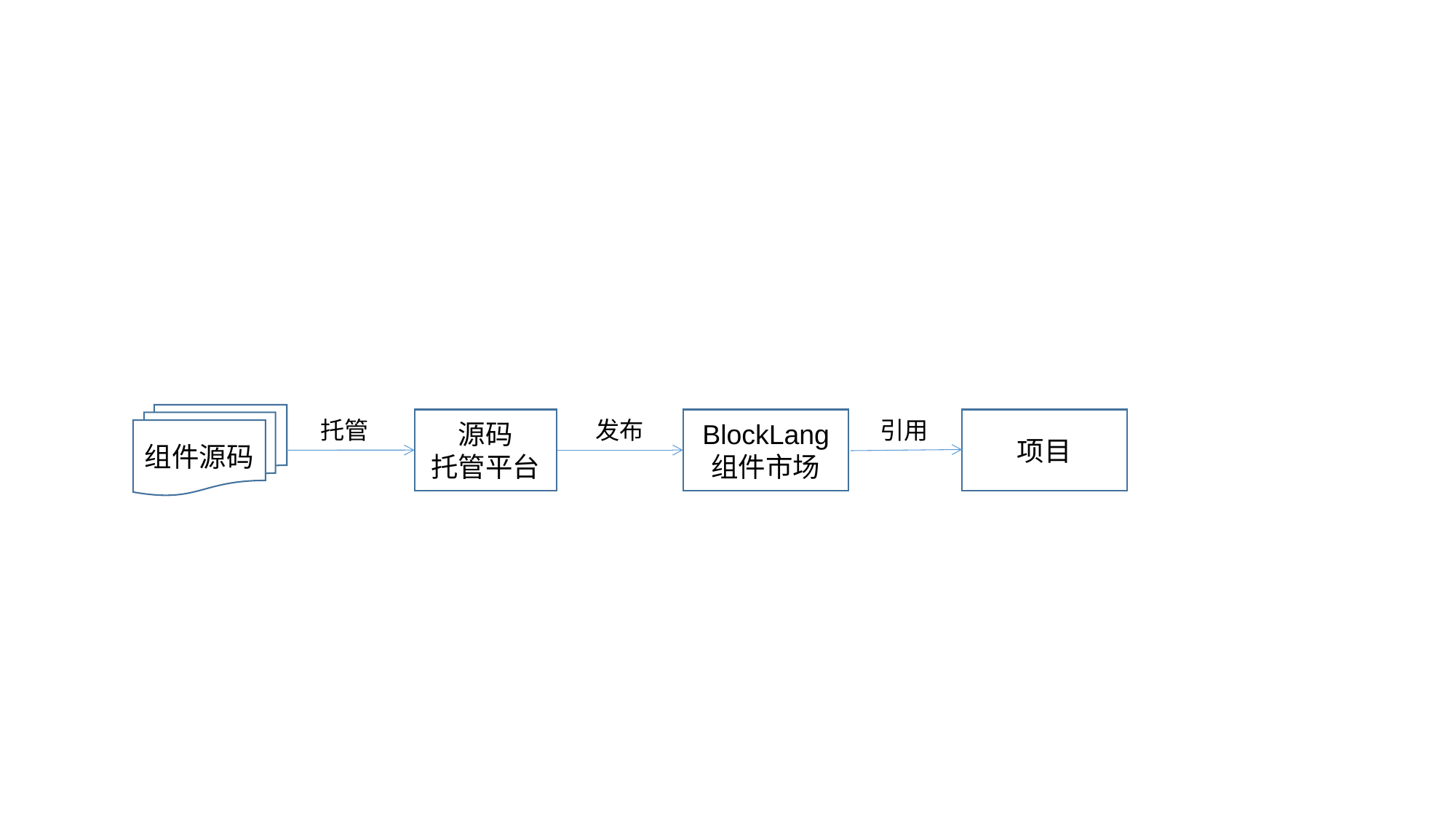

组件源码
托管
源码
托管平台
发布
BlockLang
组件市场
项目
引用